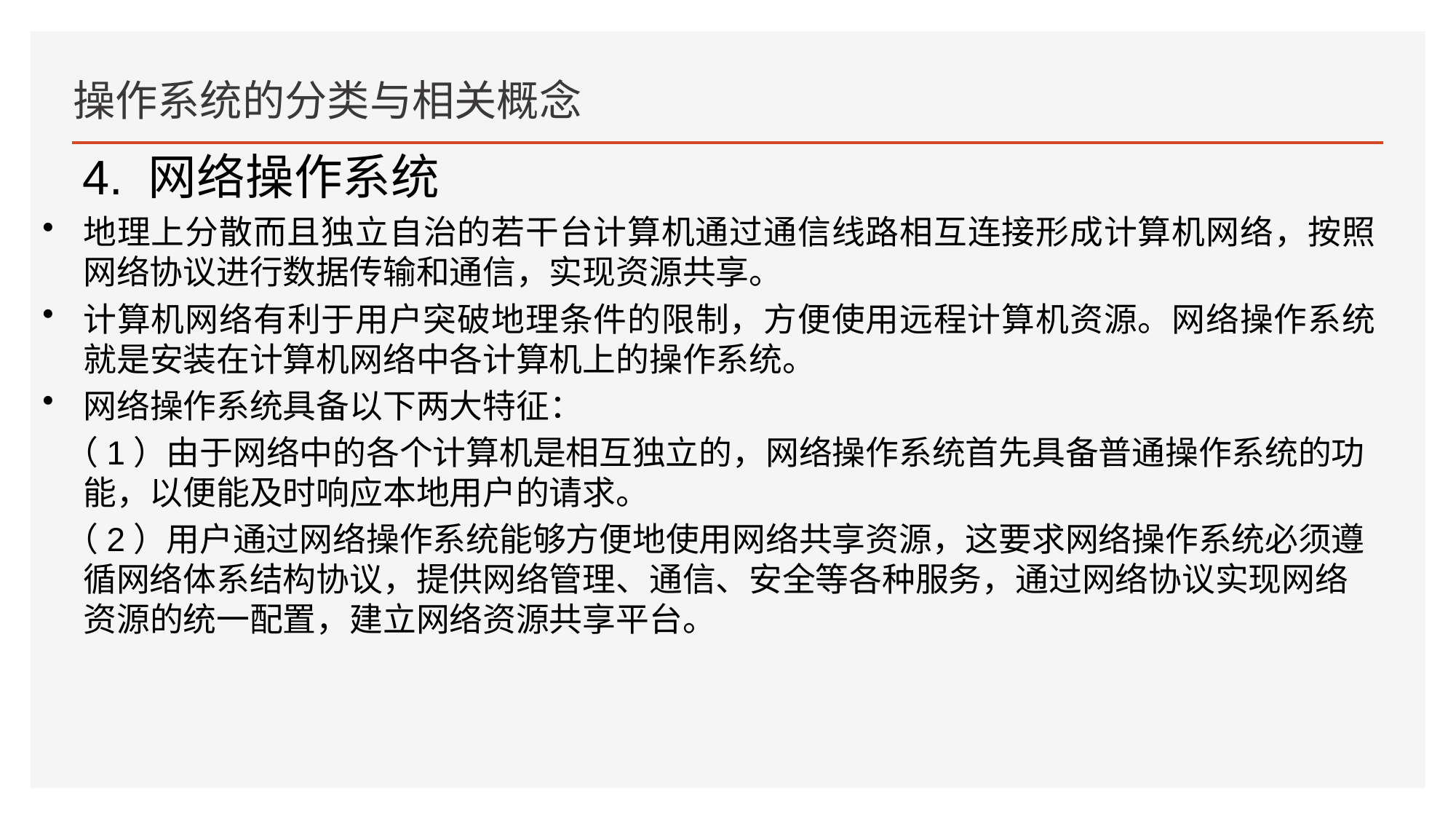

# 操作系统的分类与相关概念
   4. 网络操作系统
地理上分散而且独立自治的若干台计算机通过通信线路相互连接形成计算机网络，按照网络协议进行数据传输和通信，实现资源共享。
计算机网络有利于用户突破地理条件的限制，方便使用远程计算机资源。网络操作系统就是安装在计算机网络中各计算机上的操作系统。
网络操作系统具备以下两大特征：
  （1）由于网络中的各个计算机是相互独立的，网络操作系统首先具备普通操作系统的功能，以便能及时响应本地用户的请求。
  （2）用户通过网络操作系统能够方便地使用网络共享资源，这要求网络操作系统必须遵循网络体系结构协议，提供网络管理、通信、安全等各种服务，通过网络协议实现网络资源的统一配置，建立网络资源共享平台。